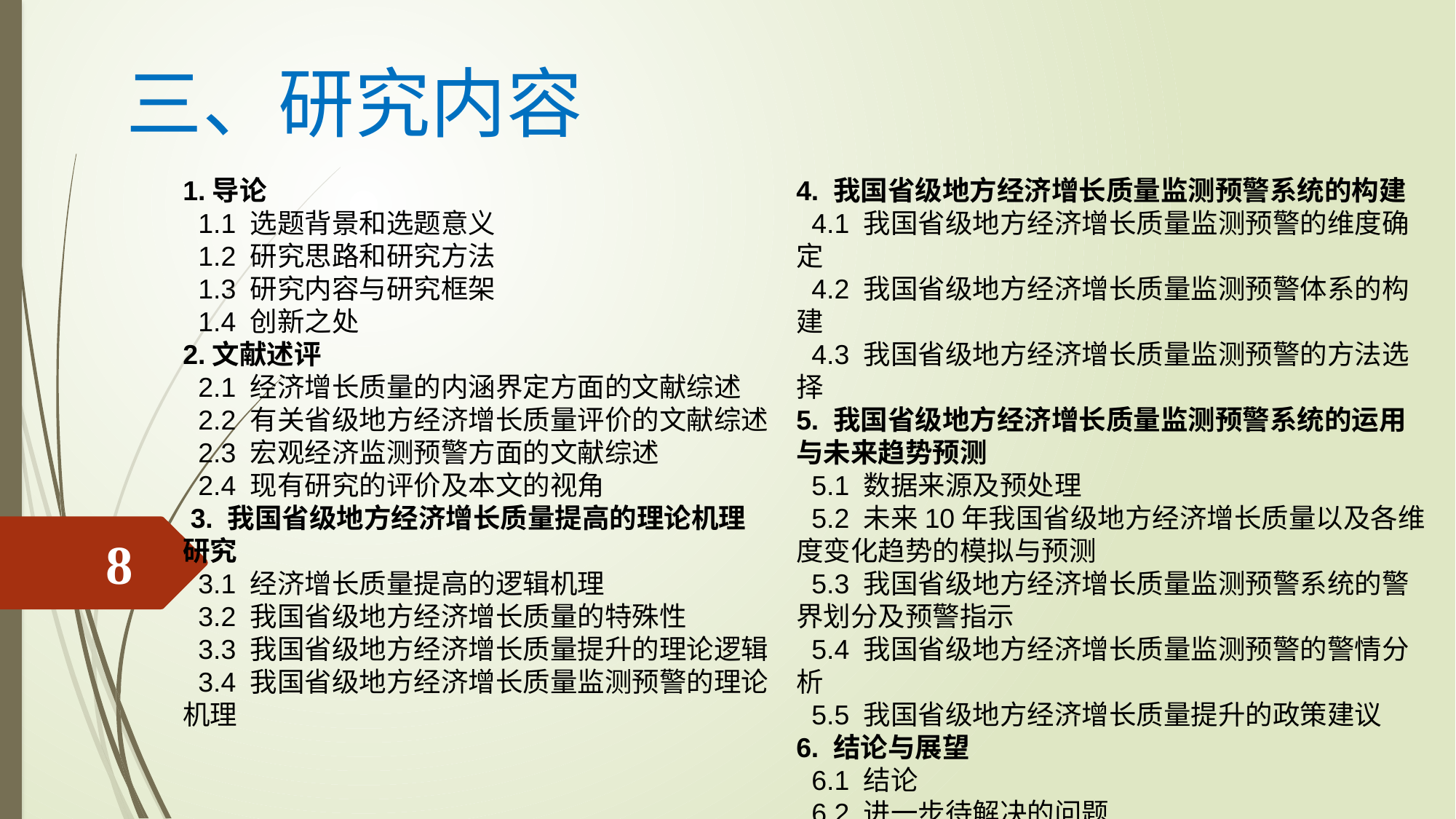

# 三、研究内容
1.导论
  1.1 选题背景和选题意义
  1.2 研究思路和研究方法
  1.3 研究内容与研究框架
  1.4 创新之处
2.文献述评
  2.1 经济增长质量的内涵界定方面的文献综述
  2.2 有关省级地方经济增长质量评价的文献综述
  2.3 宏观经济监测预警方面的文献综述
  2.4 现有研究的评价及本文的视角
 3. 我国省级地方经济增长质量提高的理论机理研究
  3.1 经济增长质量提高的逻辑机理
  3.2 我国省级地方经济增长质量的特殊性
  3.3 我国省级地方经济增长质量提升的理论逻辑
  3.4 我国省级地方经济增长质量监测预警的理论机理
4. 我国省级地方经济增长质量监测预警系统的构建
  4.1 我国省级地方经济增长质量监测预警的维度确定
  4.2 我国省级地方经济增长质量监测预警体系的构建
  4.3 我国省级地方经济增长质量监测预警的方法选择
5. 我国省级地方经济增长质量监测预警系统的运用与未来趋势预测
  5.1 数据来源及预处理
  5.2 未来10年我国省级地方经济增长质量以及各维度变化趋势的模拟与预测
  5.3 我国省级地方经济增长质量监测预警系统的警界划分及预警指示
  5.4 我国省级地方经济增长质量监测预警的警情分析
  5.5 我国省级地方经济增长质量提升的政策建议
6. 结论与展望
  6.1 结论
  6.2 进一步待解决的问题

8